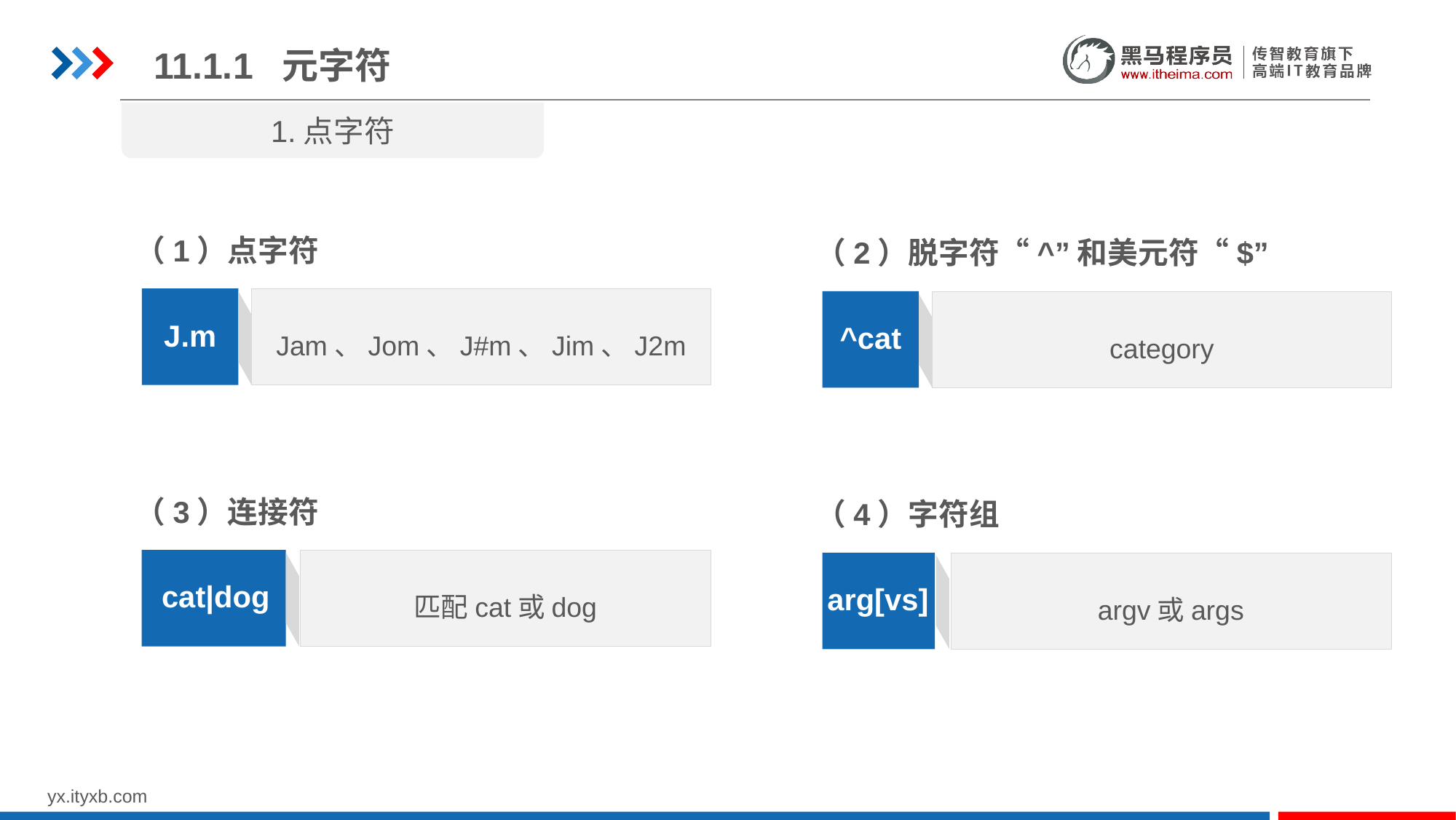

11.1.1  元字符

1.点字符
（1）点字符“.”
（2）脱字符“^”和美元符“$”

Jam、Jom、J#m、Jim、J2m

J.m

category

^cat
（3）连接符“|”
（4）字符组“[]”

匹配cat或dog

cat|dog

argv或args

arg[vs]